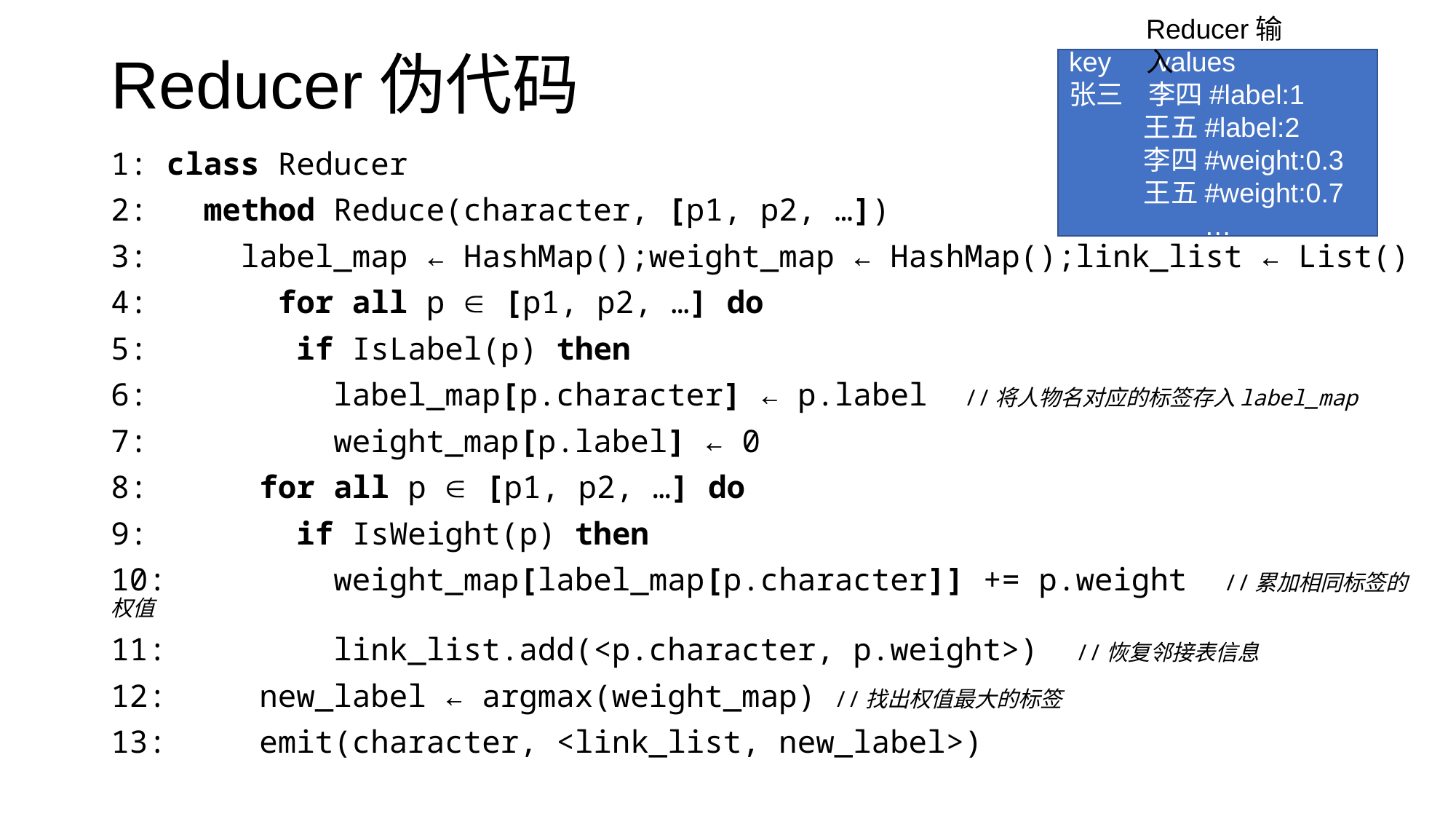

Reducer输入
# Reducer伪代码
key      values
张三    李四#label:1
           王五#label:2
           李四#weight:0.3
           王五#weight:0.7
…
1: class Reducer
2:   method Reduce(character, [p1, p2, …])
3:     label_map ← HashMap();weight_map ← HashMap();link_list ← List()
4:       for all p ∈ [p1, p2, …] do
5:	     if IsLabel(p) then
6:	       label_map[p.character] ← p.label  //将人物名对应的标签存入label_map
7:	       weight_map[p.label] ← 0
8:	   for all p ∈ [p1, p2, …] do
9: 	     if IsWeight(p) then
10: 	       weight_map[label_map[p.character]] += p.weight  //累加相同标签的权值
11:	       link_list.add(<p.character, p.weight>)  //恢复邻接表信息
12: 	   new_label ← argmax(weight_map) //找出权值最大的标签
13:	   emit(character, <link_list, new_label>)